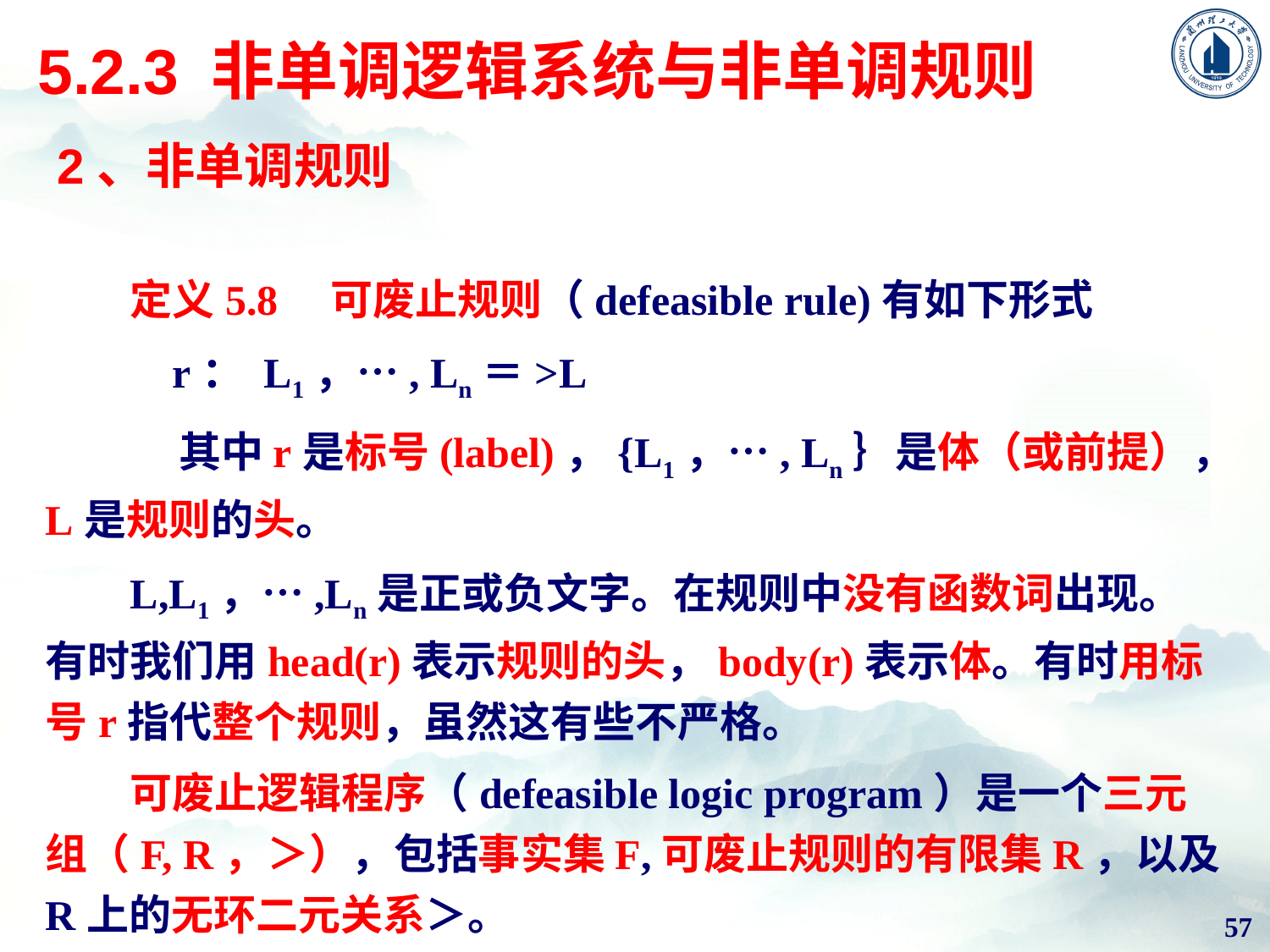

5.2.3 非单调逻辑系统与非单调规则
2、非单调规则
定义5.8    可废止规则（defeasible rule)有如下形式
    r： L1，…, Ln＝>L
    其中r是标号(label)，{L1，…, Ln｝是体（或前提），L是规则的头。
L,L1，…,Ln是正或负文字。在规则中没有函数词出现。有时我们用head(r)表示规则的头，body(r)表示体。有时用标号r指代整个规则，虽然这有些不严格。
可废止逻辑程序（defeasible logic program）是一个三元组（F, R，＞），包括事实集F,可废止规则的有限集R，以及R上的无环二元关系＞。

57